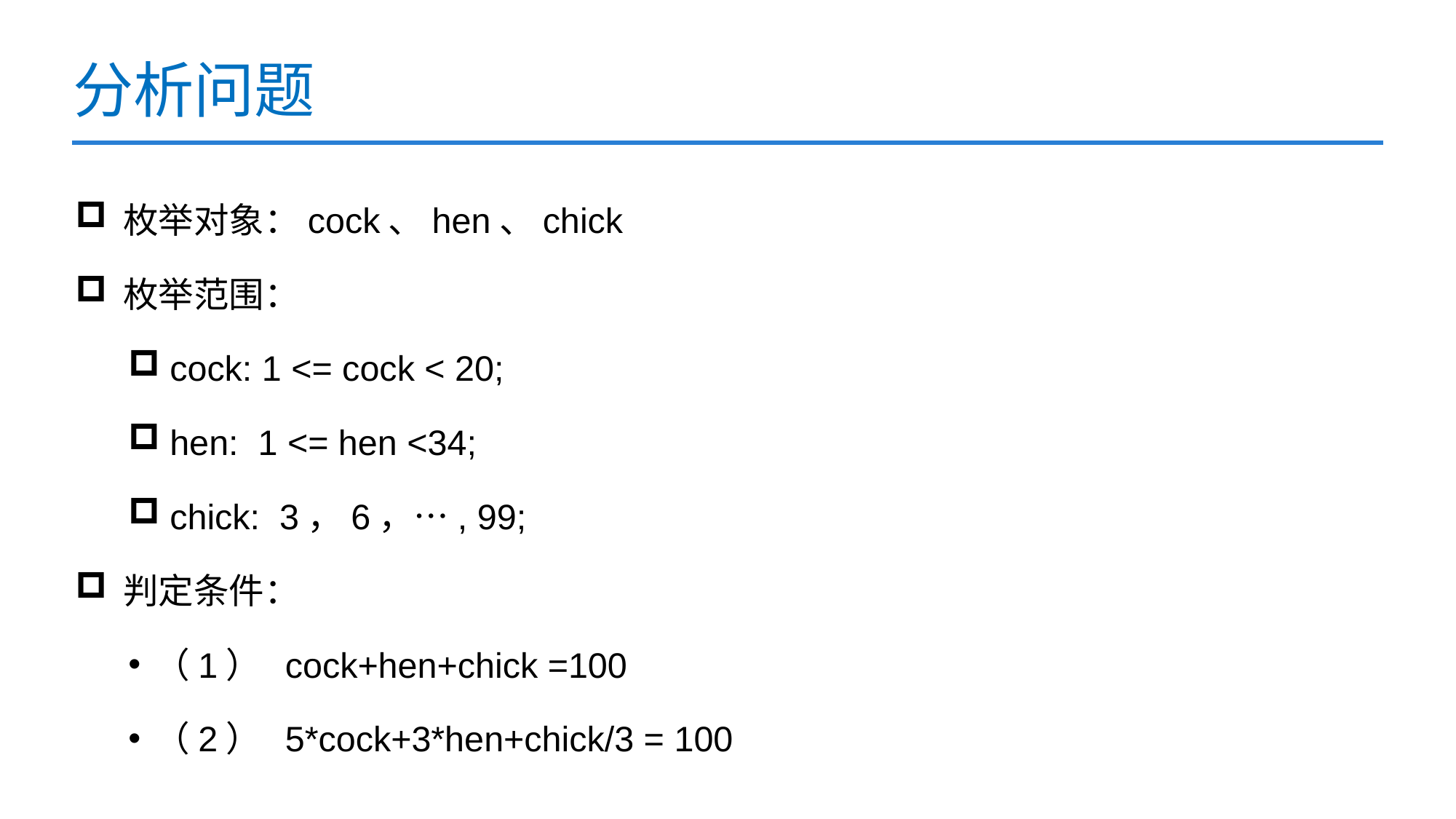

# 分析问题
 枚举对象：cock、hen、chick
 枚举范围：
 cock: 1 <= cock < 20;
 hen:  1 <= hen <34;
 chick:  3，6，…, 99;
 判定条件：
（1）  cock+hen+chick =100
（2）  5*cock+3*hen+chick/3 = 100